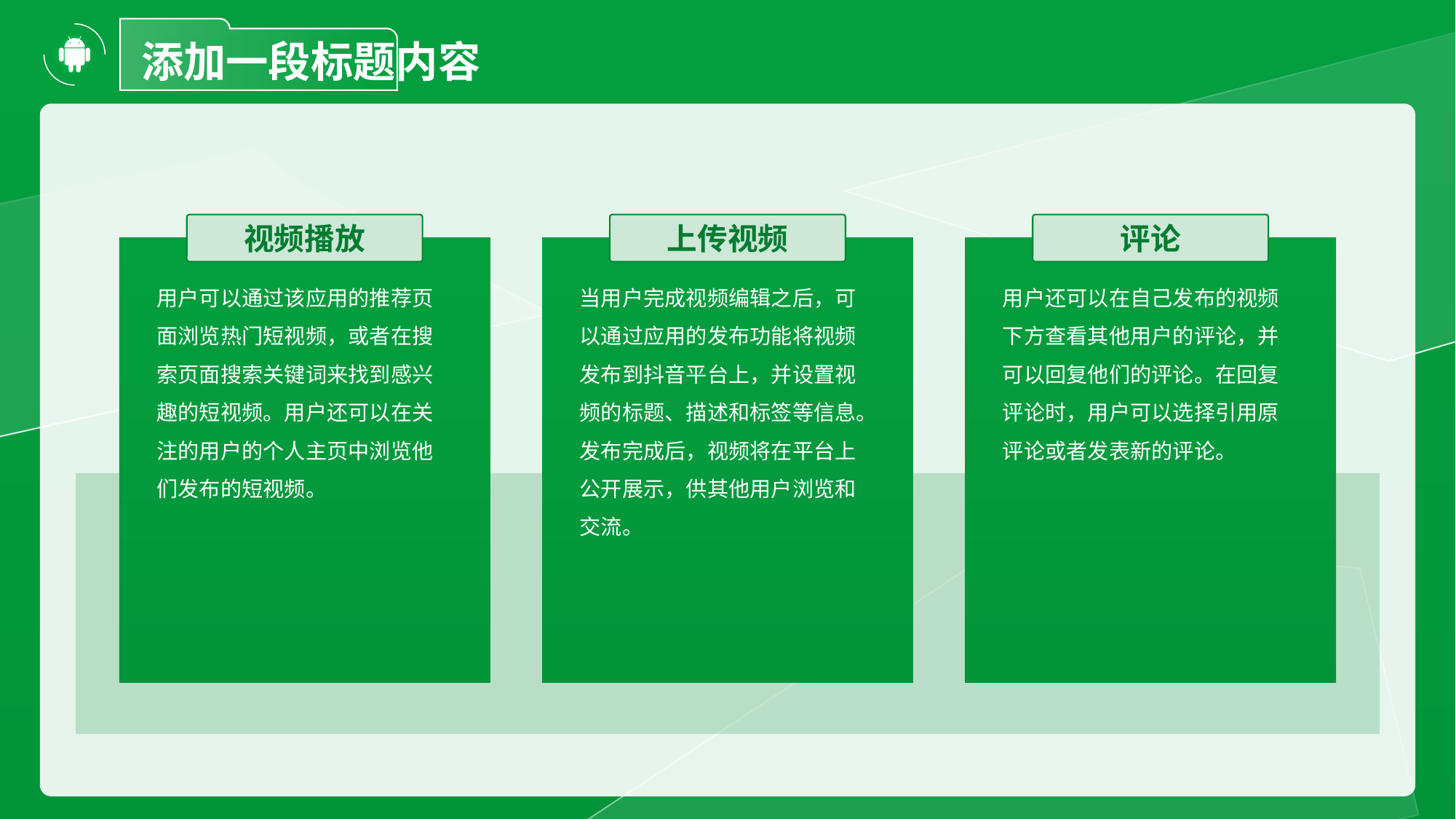

添加一段标题内容
视频播放
上传视频
评论

用户可以通过该应用的推荐页面浏览热门短视频，或者在搜索页面搜索关键词来找到感兴趣的短视频。用户还可以在关注的用户的个人主页中浏览他们发布的短视频。
当用户完成视频编辑之后，可以通过应用的发布功能将视频发布到抖音平台上，并设置视频的标题、描述和标签等信息。发布完成后，视频将在平台上公开展示，供其他用户浏览和交流。
用户还可以在自己发布的视频下方查看其他用户的评论，并可以回复他们的评论。在回复评论时，用户可以选择引用原评论或者发表新的评论。